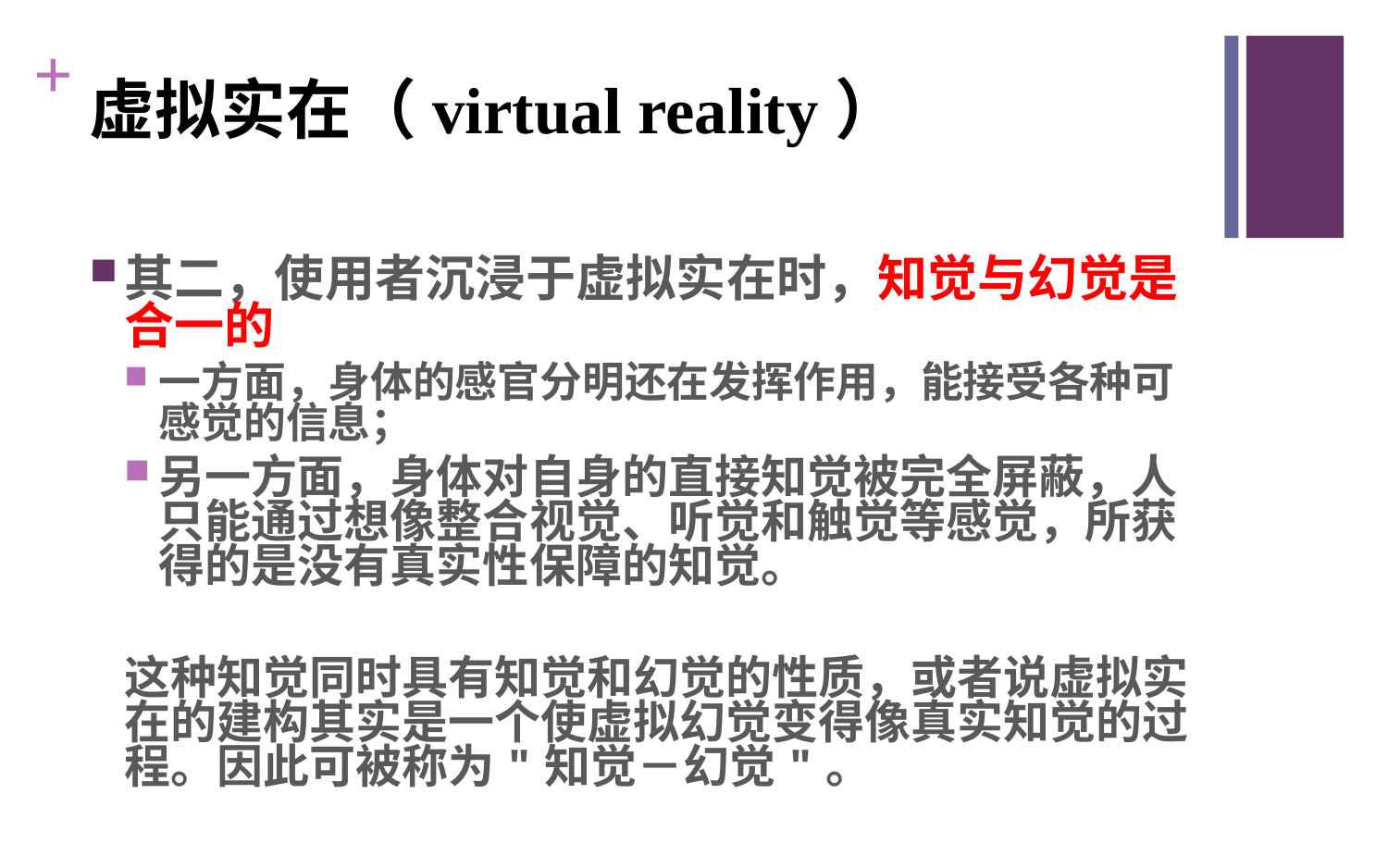

# 虚拟实在（virtual reality）
其二，使用者沉浸于虚拟实在时，知觉与幻觉是合一的
一方面，身体的感官分明还在发挥作用，能接受各种可感觉的信息；
另一方面，身体对自身的直接知觉被完全屏蔽，人只能通过想像整合视觉、听觉和触觉等感觉，所获得的是没有真实性保障的知觉。

这种知觉同时具有知觉和幻觉的性质，或者说虚拟实在的建构其实是一个使虚拟幻觉变得像真实知觉的过程。因此可被称为"知觉－幻觉"。